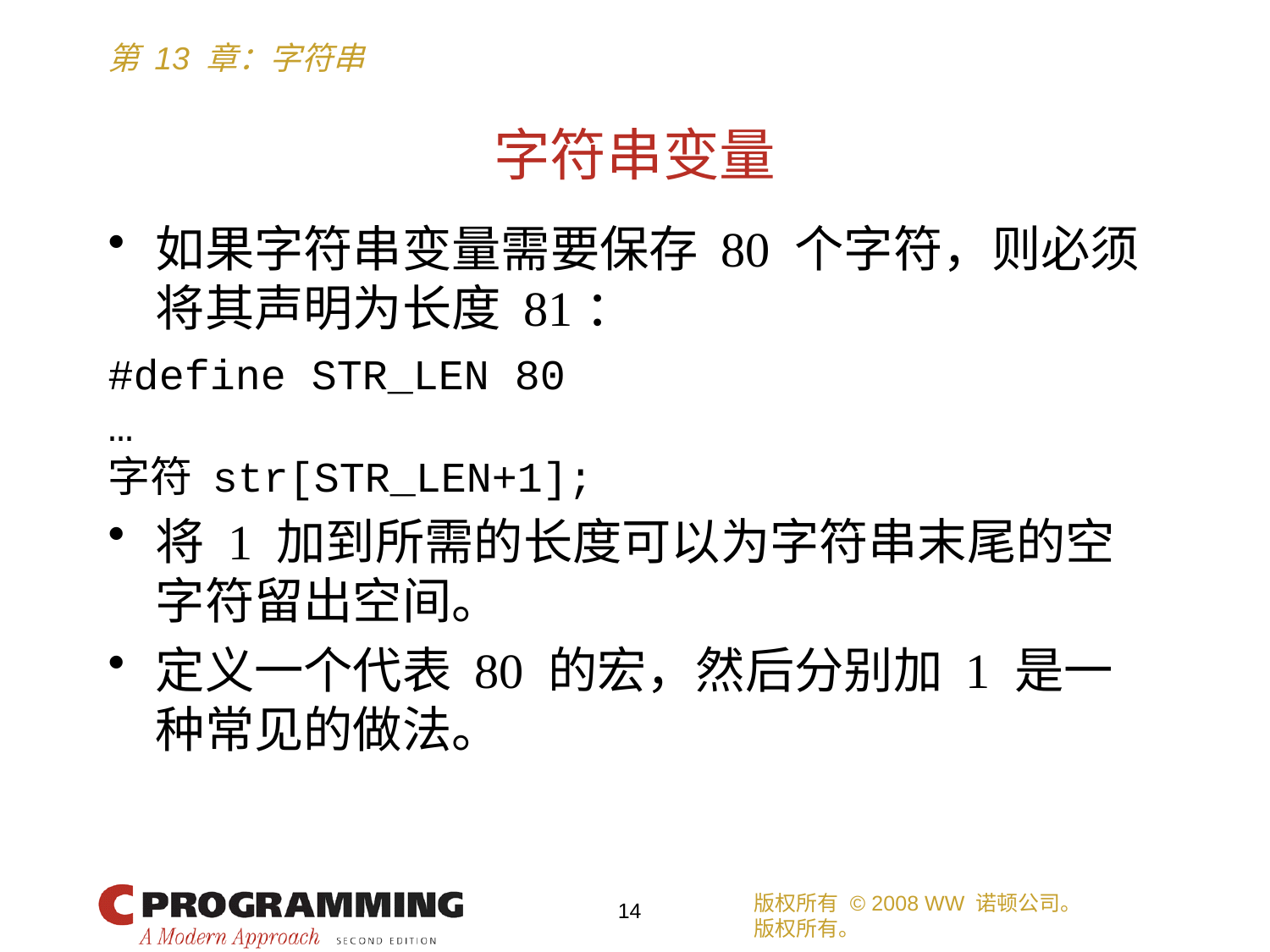

# 字符串变量
如果字符串变量需要保存 80 个字符，则必须将其声明为长度 81：
#define STR_LEN 80
…
字符 str[STR_LEN+1];
将 1 加到所需的长度可以为字符串末尾的空字符留出空间。
定义一个代表 80 的宏，然后分别加 1 是一种常见的做法。
版权所有 © 2008 WW 诺顿公司。
版权所有。
14